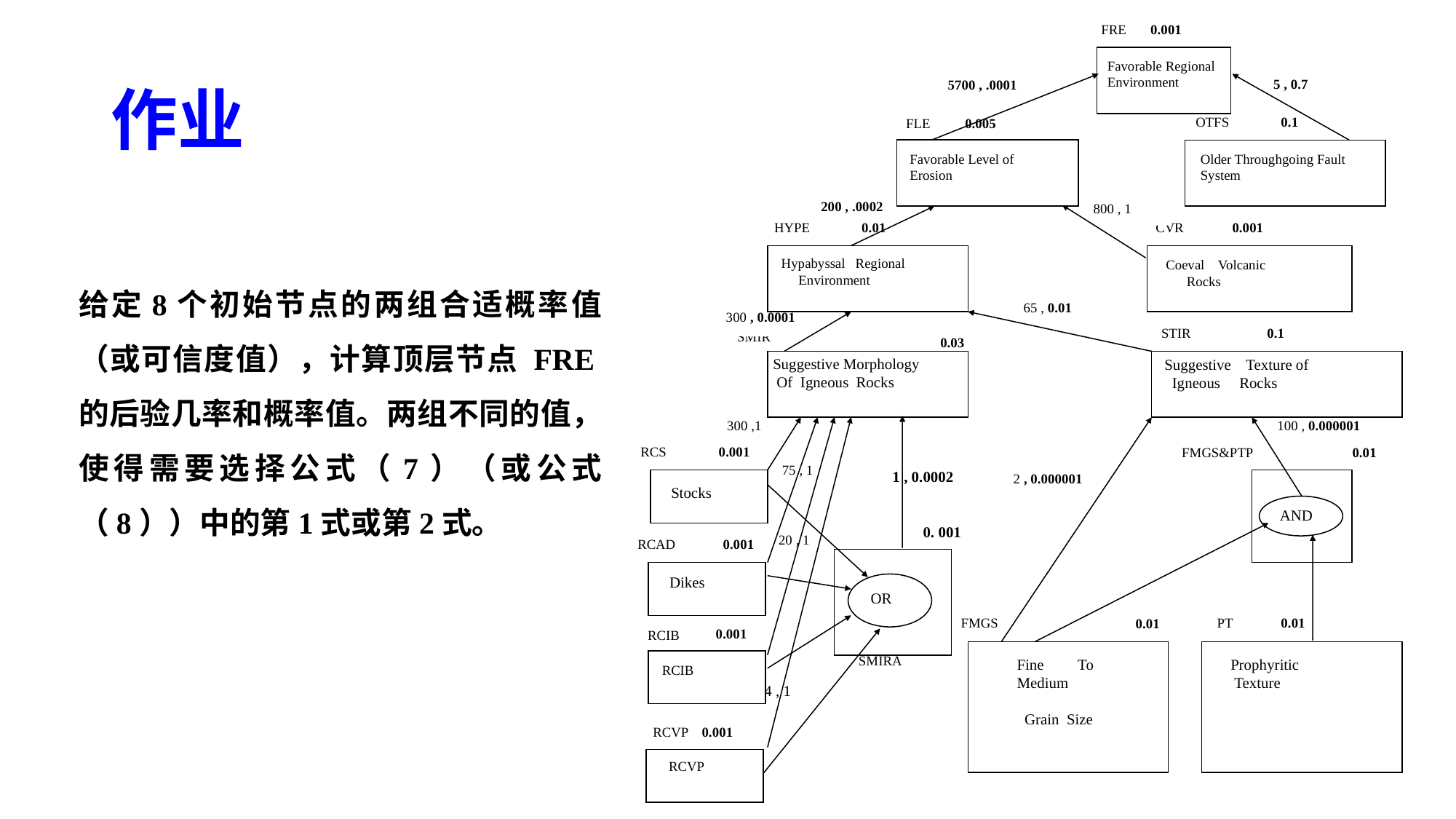

FRE       0.001

Favorable Regional
Environment

Favorable Level of Erosion
OF

 5 , 0.7
5700 , .0001
OTFS               0.1
 FLE          0.005

Favorable Level of
Erosion
Older Throughgoing Fault
System
200 , .0002
800 , 1
HYPE               0.01
CVR              0.001
  Hypabyssal   Regional
       Environment
Coeval    Volcanic
      Rocks
65 , 0.01
300 , 0.0001
STIR                      0.1
SMIR
0.03
Suggestive Morphology
 Of  Igneous  Rocks
Suggestive    Texture of
  Igneous     Rocks
300 ,1
100 , 0.000001
0.001
RCS
0.01
FMGS&PTP
2 , 0.000001
  Stocks
AND
0. 001
RCAD
0.001
  Dikes
 OR
FMGS
PT              0.01
0.01
  0.001
RCIB
SMIRA
  Fine         To
  Medium

    Grain  Size

     Prophyritic
      Texture

RCIB
RCVP    0.001
RCVP

   1 , 0.0002
75 , 1
20 , 1
 4 , 1
# 作业

给定8个初始节点的两组合适概率值（或可信度值），计算顶层节点 FRE的后验几率和概率值。两组不同的值，使得需要选择公式（7）（或公式（8））中的第1式或第2式。